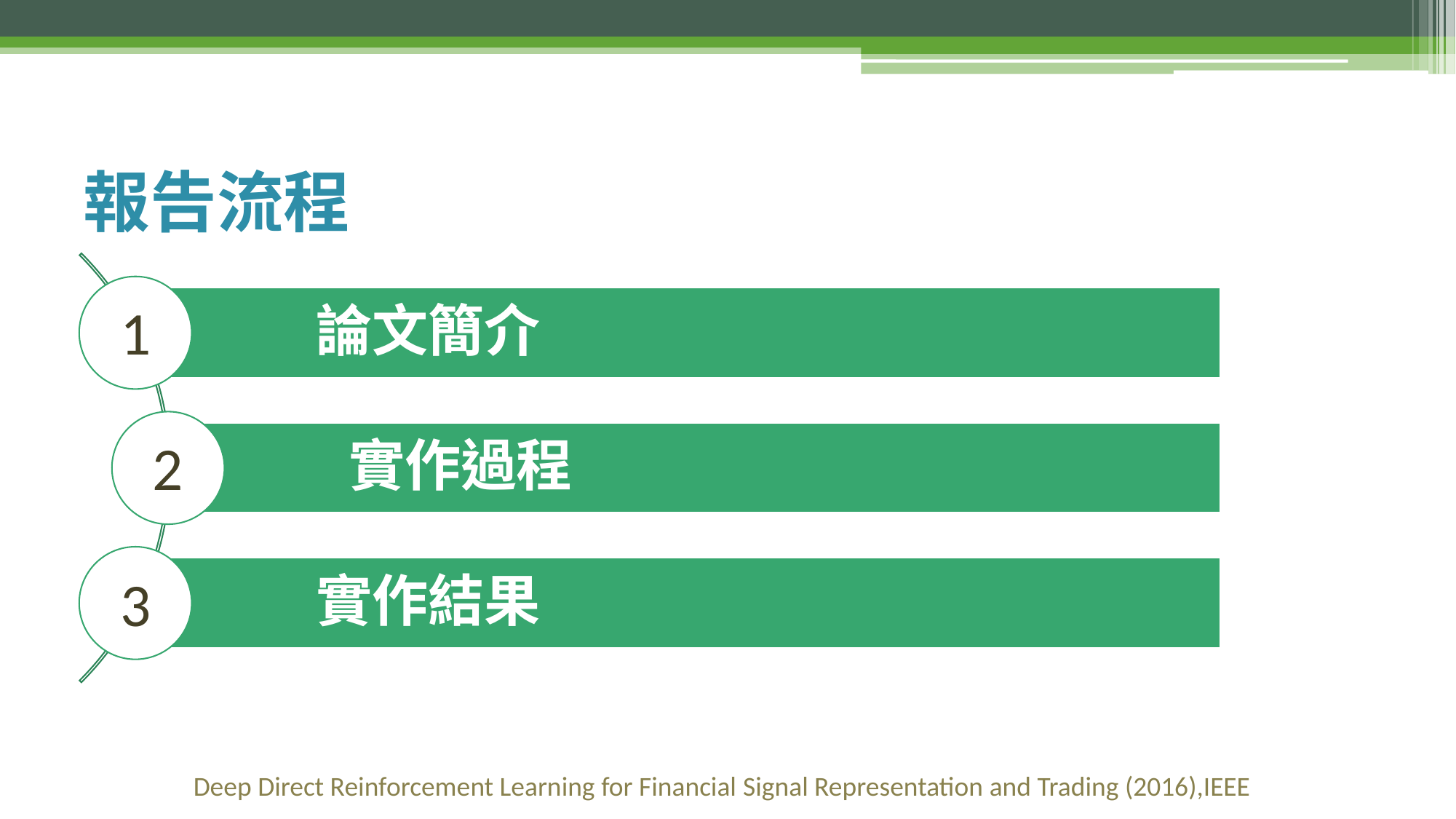

# 報告流程
	論文簡介
    	實作過程
	實作結果
1
2
3
Deep Direct Reinforcement Learning for Financial Signal Representation and Trading (2016),IEEE